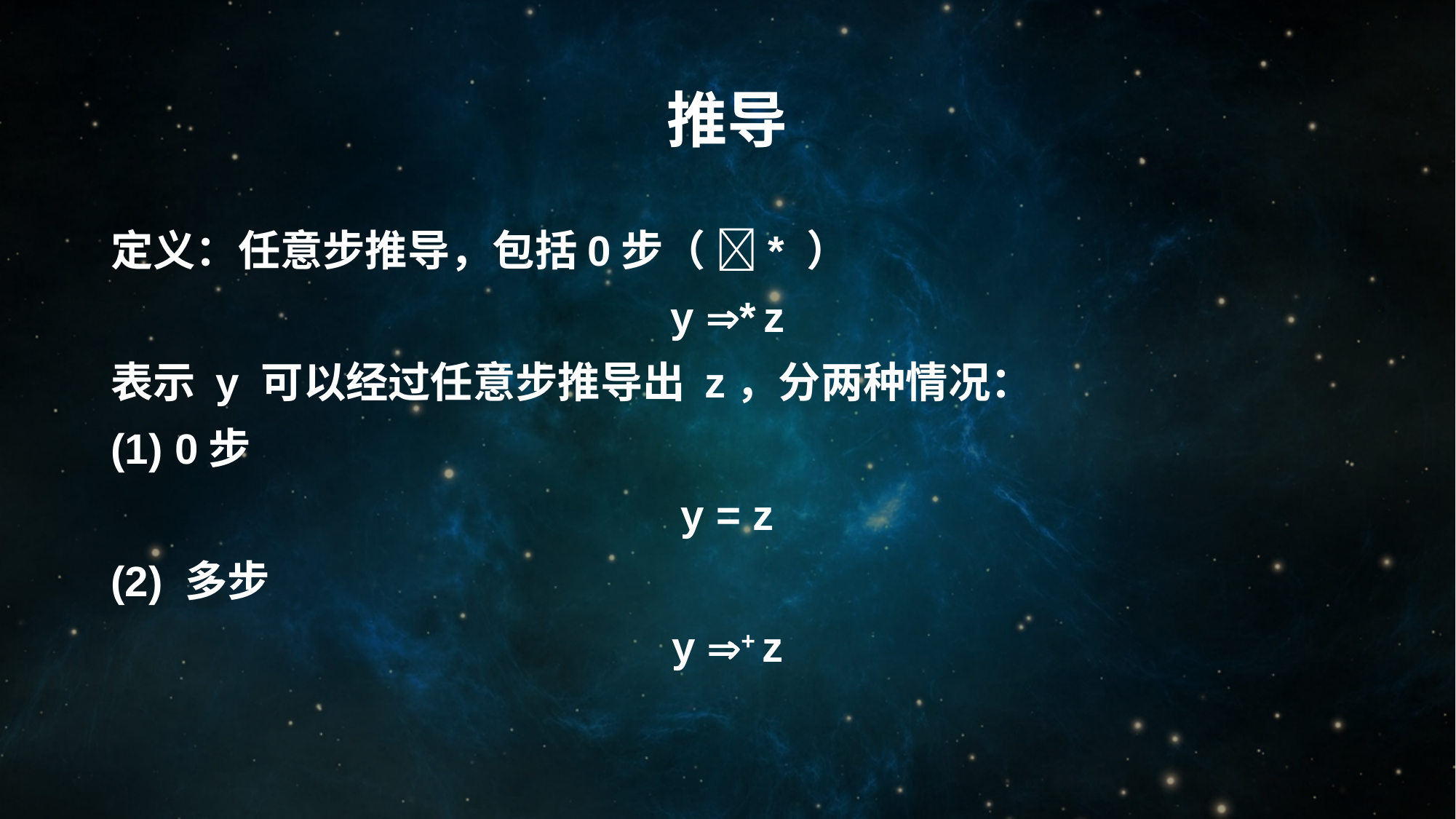

# 推导
定义：任意步推导，包括0步（ ⇒* ）
y ⇒* z
表示 y 可以经过任意步推导出 z，分两种情况：
(1) 0步
y = z
(2) 多步
y ⇒+ z